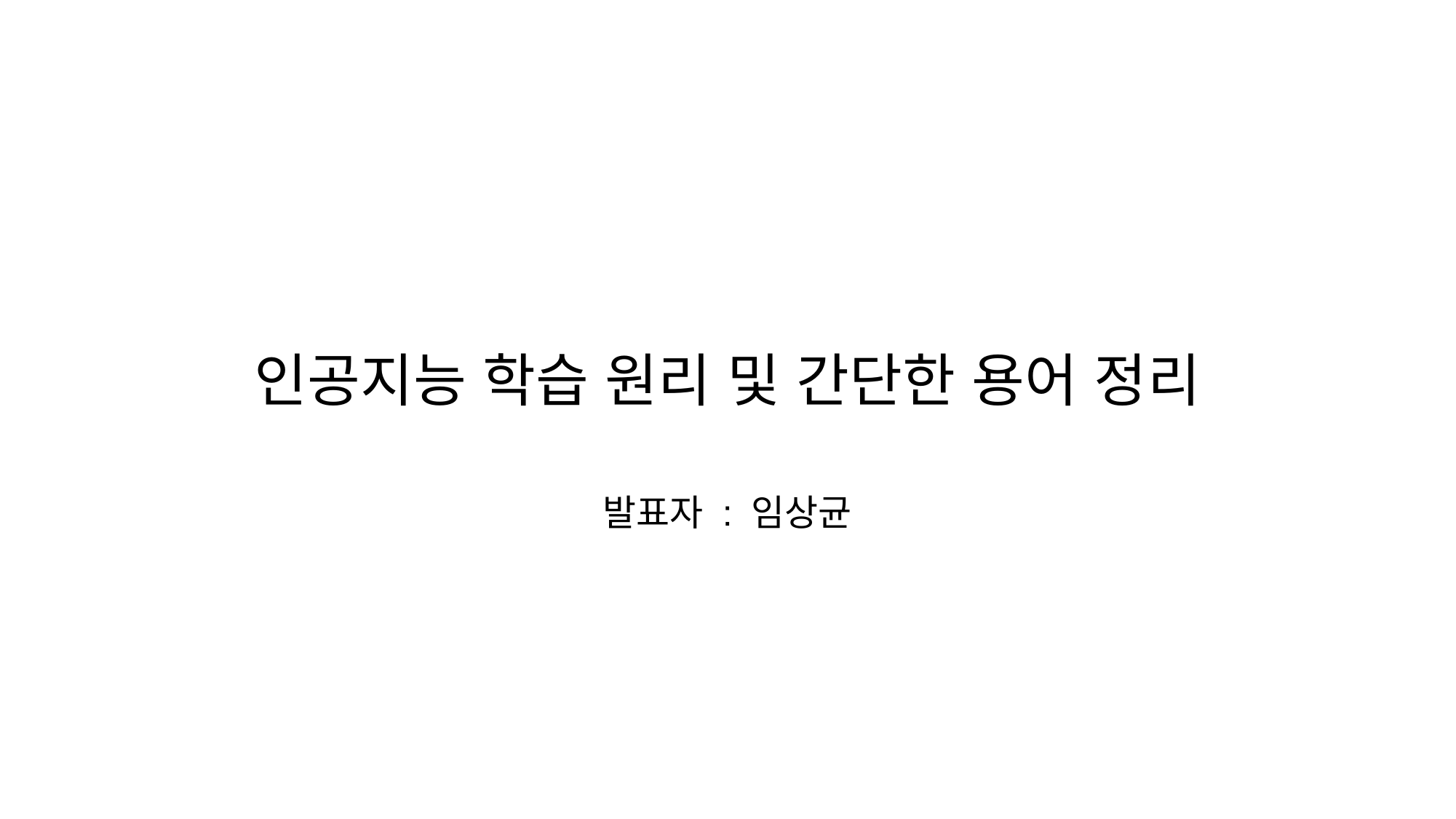

# 인공지능 학습 원리 및 간단한 용어 정리

발표자 : 임상균